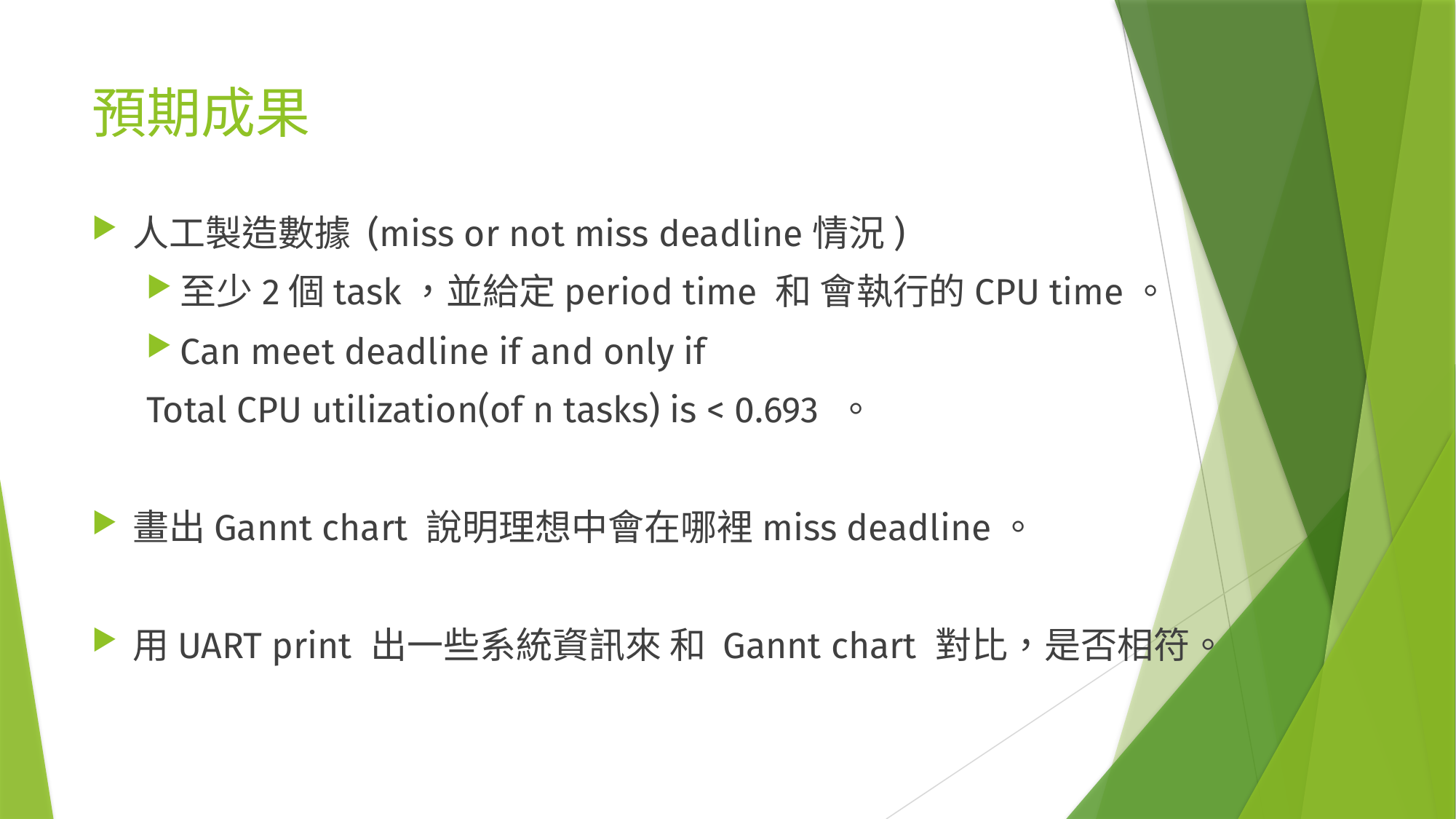

# 預期成果
人工製造數據 (miss or not miss deadline情況)
至少2個task，並給定period time 和 會執行的CPU time。
Can meet deadline if and only if
Total CPU utilization(of n tasks) is < 0.693 。

畫出Gannt chart 說明理想中會在哪裡miss deadline。

用UART print 出一些系統資訊來 和 Gannt chart 對比，是否相符。